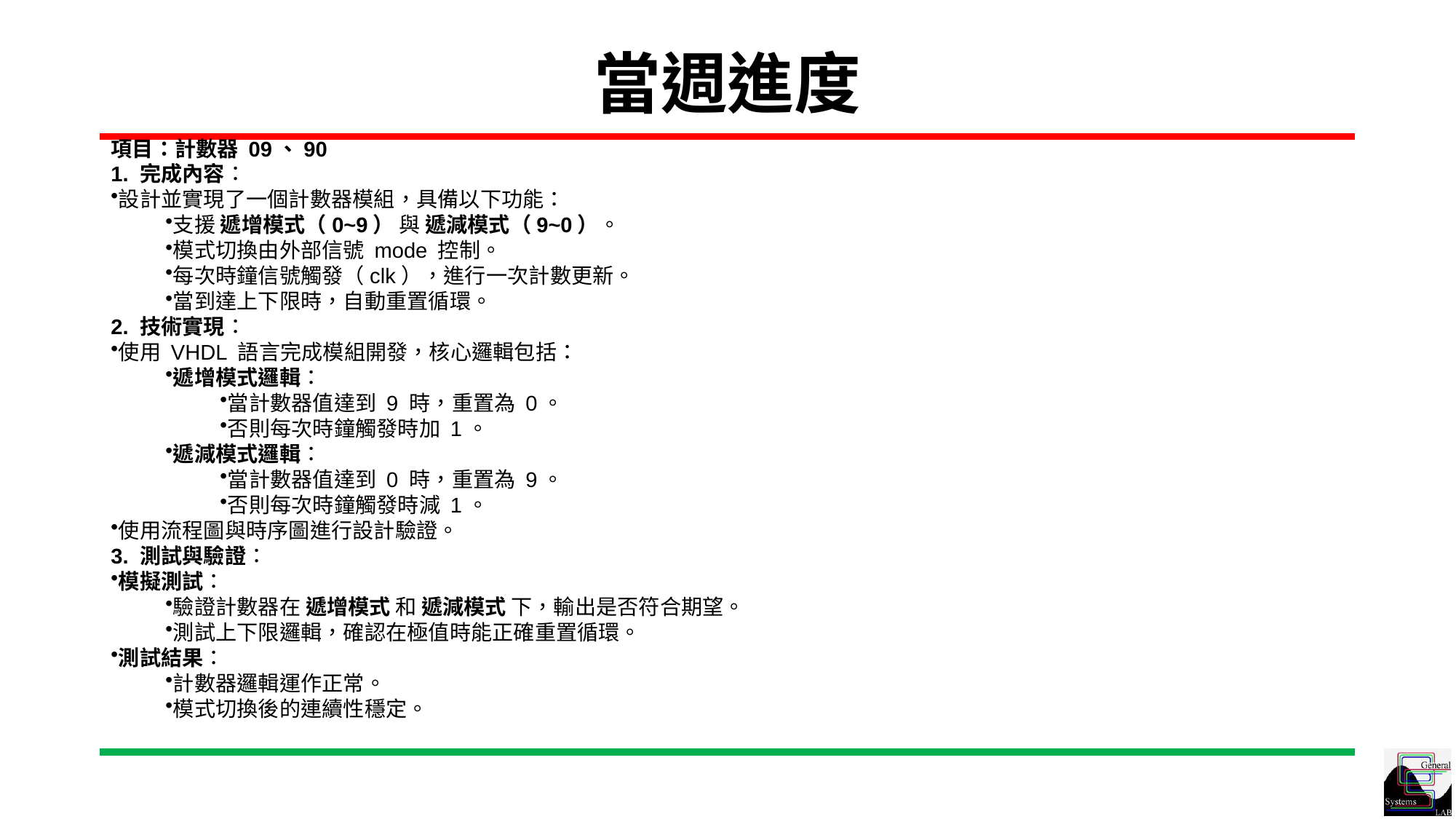

# 當週進度
項目：計數器 09、90
1. 完成內容：
設計並實現了一個計數器模組，具備以下功能：
支援 遞增模式（0~9） 與 遞減模式（9~0）。
模式切換由外部信號 mode 控制。
每次時鐘信號觸發（clk），進行一次計數更新。
當到達上下限時，自動重置循環。
2. 技術實現：
使用 VHDL 語言完成模組開發，核心邏輯包括：
遞增模式邏輯：
當計數器值達到 9 時，重置為 0。
否則每次時鐘觸發時加 1。
遞減模式邏輯：
當計數器值達到 0 時，重置為 9。
否則每次時鐘觸發時減 1。
使用流程圖與時序圖進行設計驗證。
3. 測試與驗證：
模擬測試：
驗證計數器在 遞增模式 和 遞減模式 下，輸出是否符合期望。
測試上下限邏輯，確認在極值時能正確重置循環。
測試結果：
計數器邏輯運作正常。
模式切換後的連續性穩定。